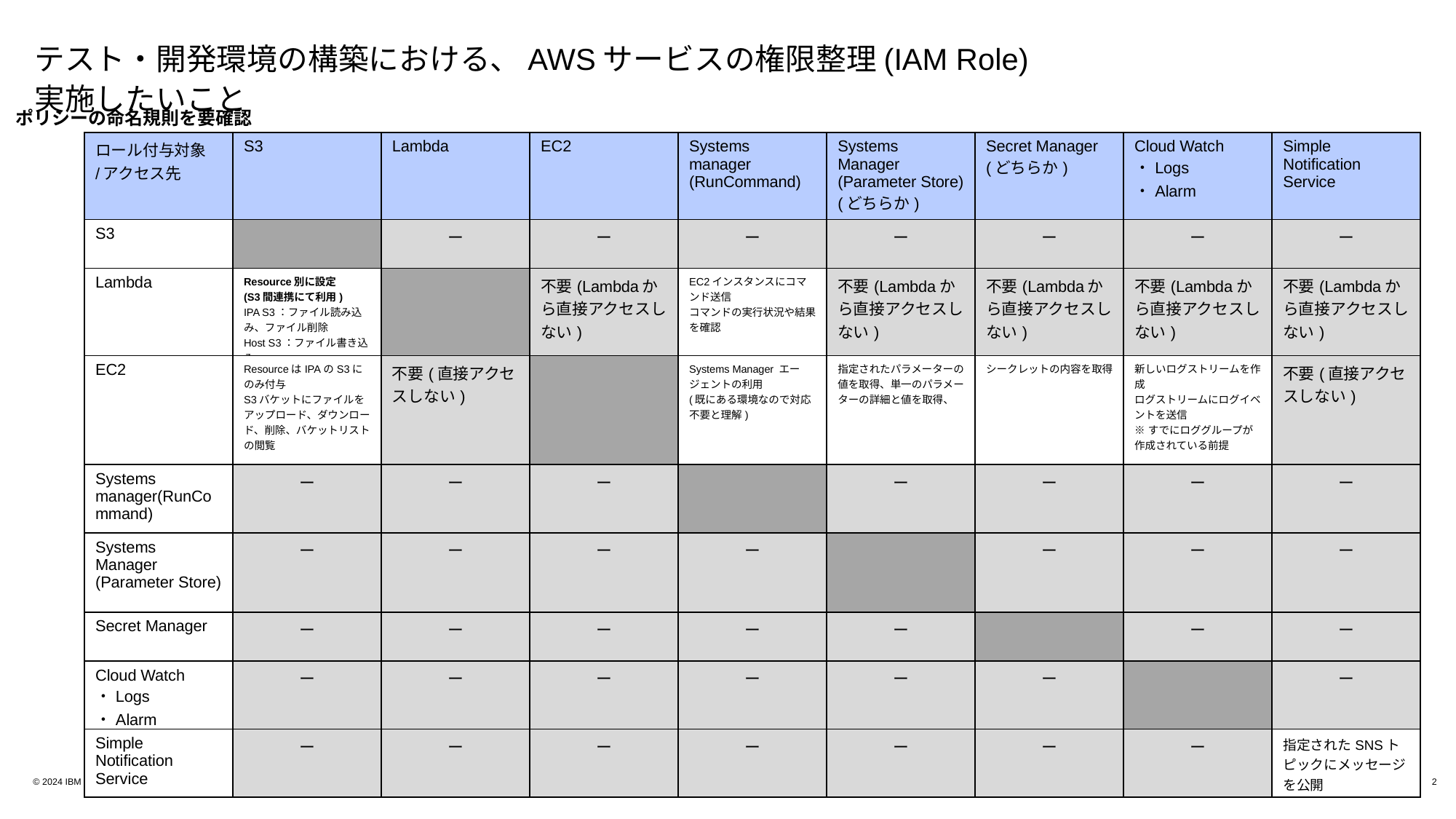

# テスト・開発環境の構築における、AWSサービスの権限整理(IAM Role) 実施したいこと
ポリシーの命名規則を要確認

| ロール付与対象 /アクセス先 | S3 | Lambda | EC2 | Systems manager (RunCommand) | Systems Manager (Parameter Store)(どちらか) | Secret Manager (どちらか) | Cloud Watch ・Logs ・Alarm | Simple Notification Service |
| --- | --- | --- | --- | --- | --- | --- | --- | --- |
| S3 |  | ー | ー | ー | ー | ー | ー | ー |
| Lambda | Resource別に設定 (S3間連携にて利用) IPA S3：ファイル読み込み、ファイル削除 Host S3：ファイル書き込み |  | 不要(Lambdaから直接アクセスしない) | EC2インスタンスにコマンド送信 コマンドの実行状況や結果を確認 | 不要(Lambdaから直接アクセスしない) | 不要(Lambdaから直接アクセスしない) | 不要(Lambdaから直接アクセスしない) | 不要(Lambdaから直接アクセスしない) |
| EC2 | ResourceはIPAのS3にのみ付与 S3バケットにファイルを アップロード、ダウンロード、削除、バケットリストの閲覧 | 不要(直接アクセスしない) |  | Systems Manager エージェントの利用 (既にある環境なので対応不要と理解) | 指定されたパラメーターの値を取得、単一のパラメーターの詳細と値を取得、 | シークレットの内容を取得 | 新しいログストリームを作成 ログストリームにログイベントを送信 ※すでにロググループが作成されている前提 | 不要(直接アクセスしない) |
| Systems manager(RunCommand) | ー | ー | ー |  | ー | ー | ー | ー |
| Systems Manager (Parameter Store) | ー | ー | ー | ー |  | ー | ー | ー |
| Secret Manager | ー | ー | ー | ー | ー |  | ー | ー |
| Cloud Watch ・Logs ・Alarm | ー | ー | ー | ー | ー | ー |  | ー |
| Simple Notification Service | ー | ー | ー | ー | ー | ー | ー | 指定されたSNSトピックにメッセージを公開 |